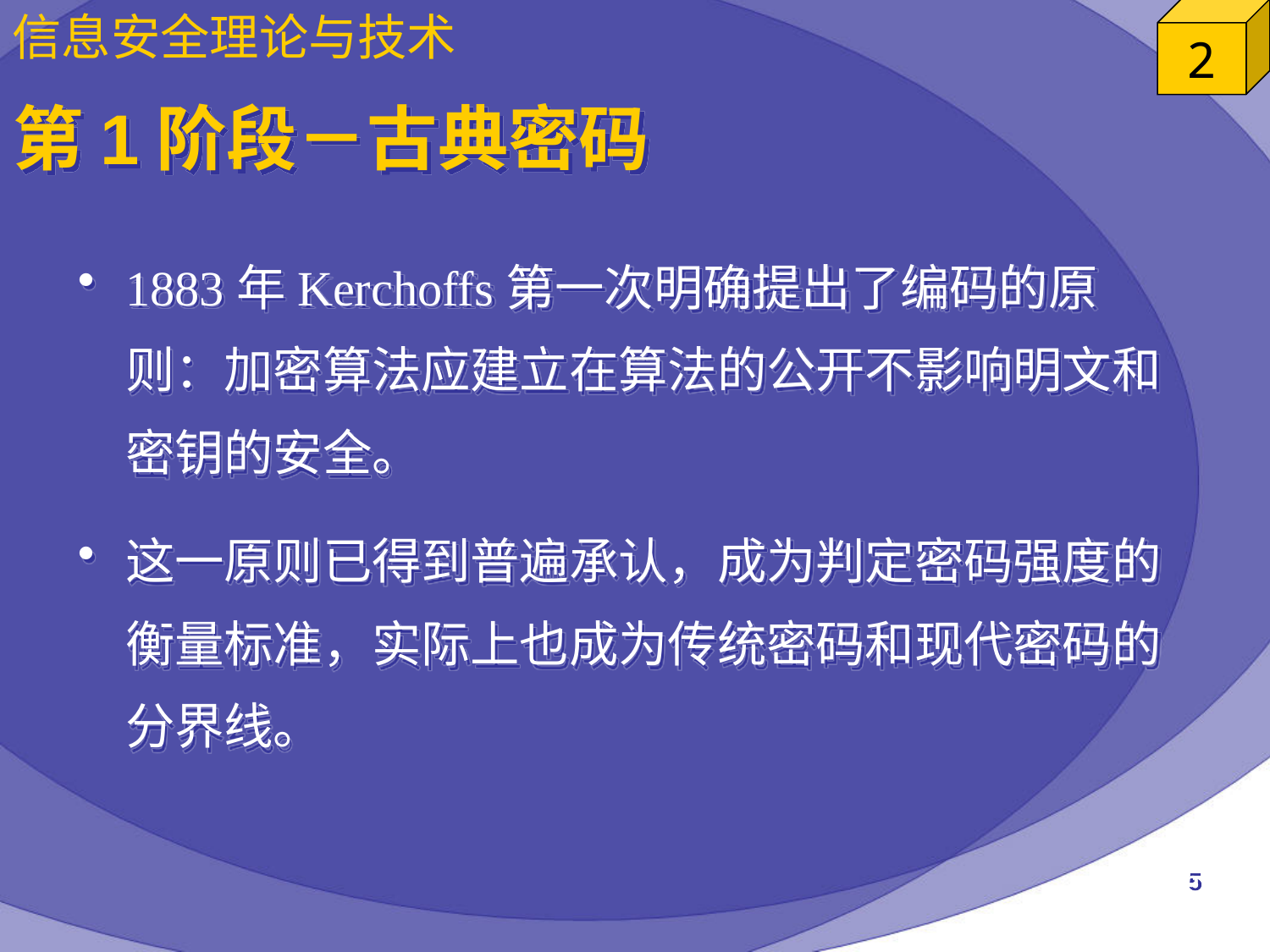

# 第1阶段－古典密码
1883年Kerchoffs第一次明确提出了编码的原则：加密算法应建立在算法的公开不影响明文和密钥的安全。
这一原则已得到普遍承认，成为判定密码强度的衡量标准，实际上也成为传统密码和现代密码的分界线。
5